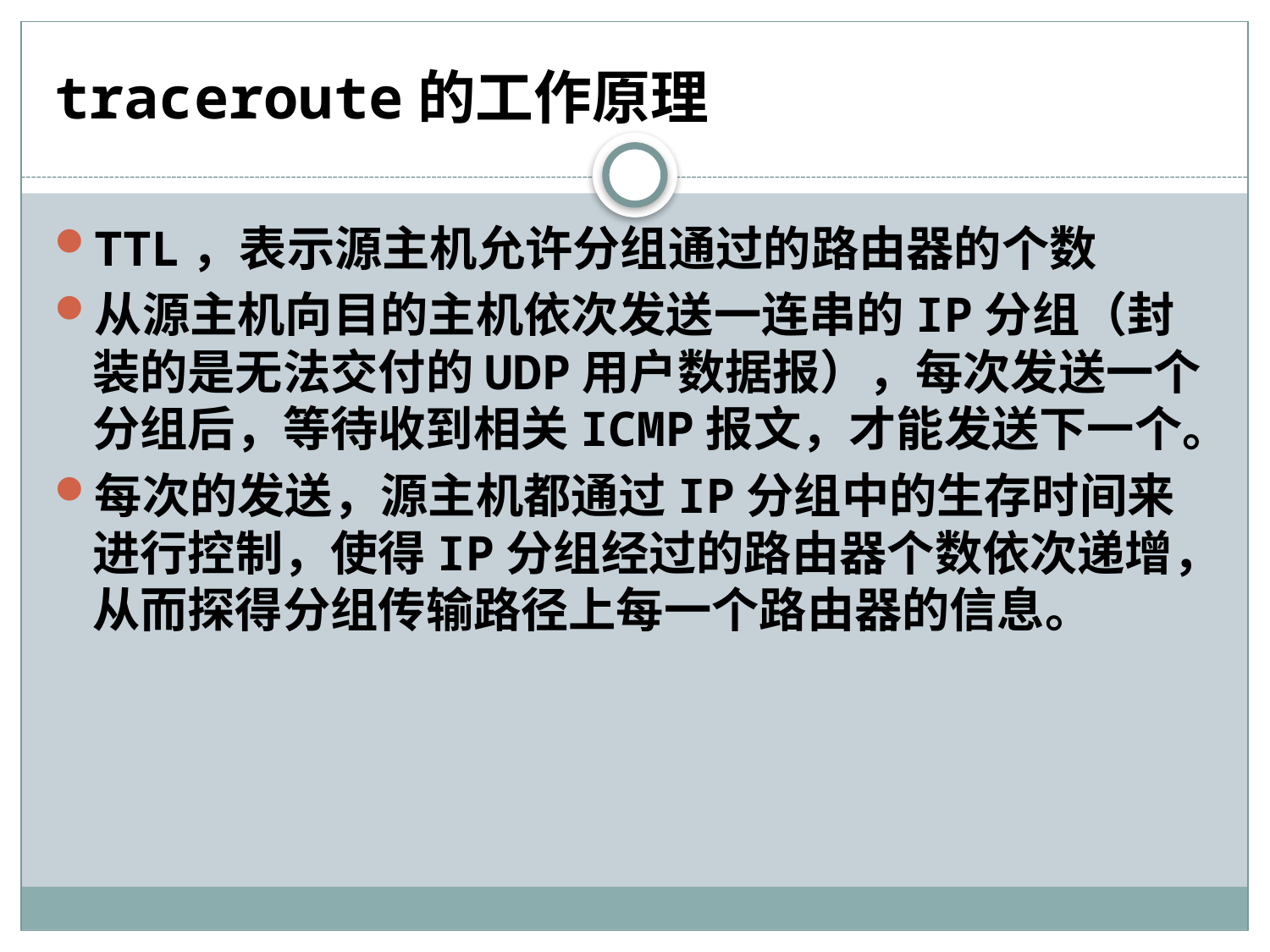

# traceroute的工作原理
TTL，表示源主机允许分组通过的路由器的个数
从源主机向目的主机依次发送一连串的IP分组（封装的是无法交付的UDP用户数据报），每次发送一个分组后，等待收到相关ICMP报文，才能发送下一个。
每次的发送，源主机都通过IP分组中的生存时间来进行控制，使得IP分组经过的路由器个数依次递增，从而探得分组传输路径上每一个路由器的信息。